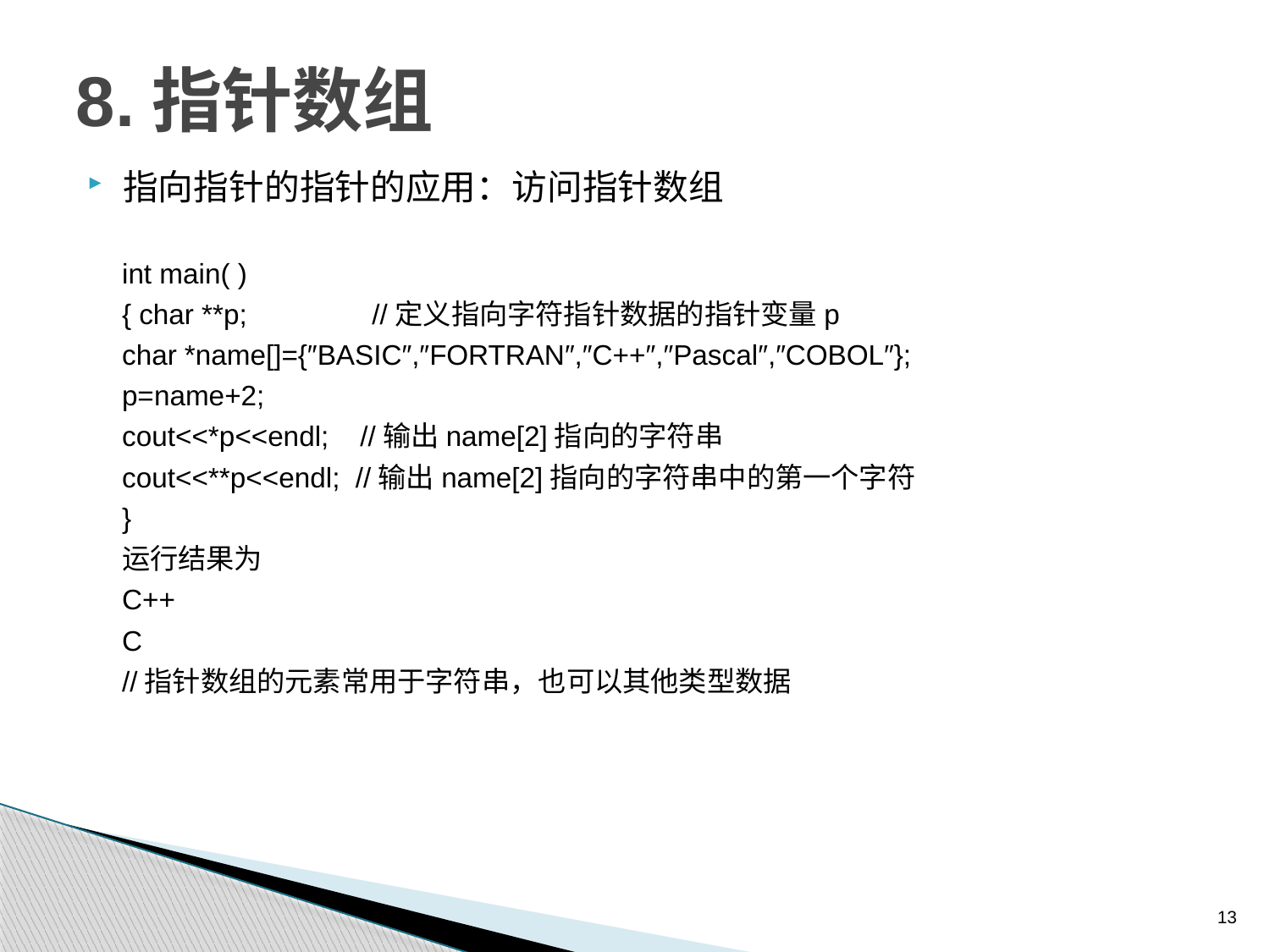

# 8.指针数组
指向指针的指针的应用：访问指针数组

int main( )
{ char **p;                //定义指向字符指针数据的指针变量p
char *name[]={″BASIC″,″FORTRAN″,″C++″,″Pascal″,″COBOL″};
p=name+2;
cout<<*p<<endl;    //输出name[2]指向的字符串
cout<<**p<<endl;  //输出name[2]指向的字符串中的第一个字符
}
运行结果为
C++
C
//指针数组的元素常用于字符串，也可以其他类型数据

13